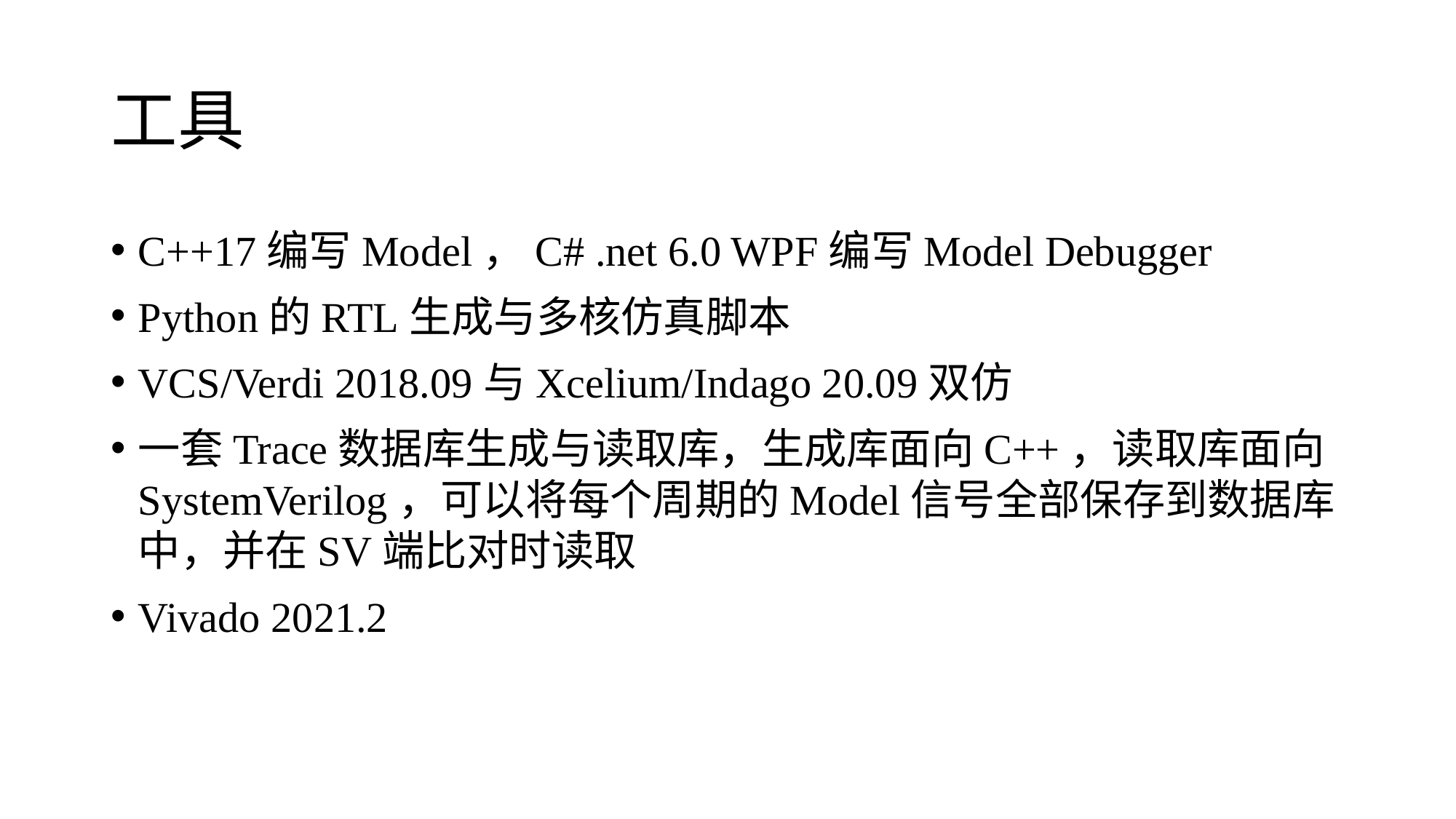

# 工具
C++17编写Model，C# .net 6.0 WPF编写Model Debugger
Python的RTL生成与多核仿真脚本
VCS/Verdi 2018.09与Xcelium/Indago 20.09双仿
一套Trace数据库生成与读取库，生成库面向C++，读取库面向SystemVerilog，可以将每个周期的Model信号全部保存到数据库中，并在SV端比对时读取
Vivado 2021.2